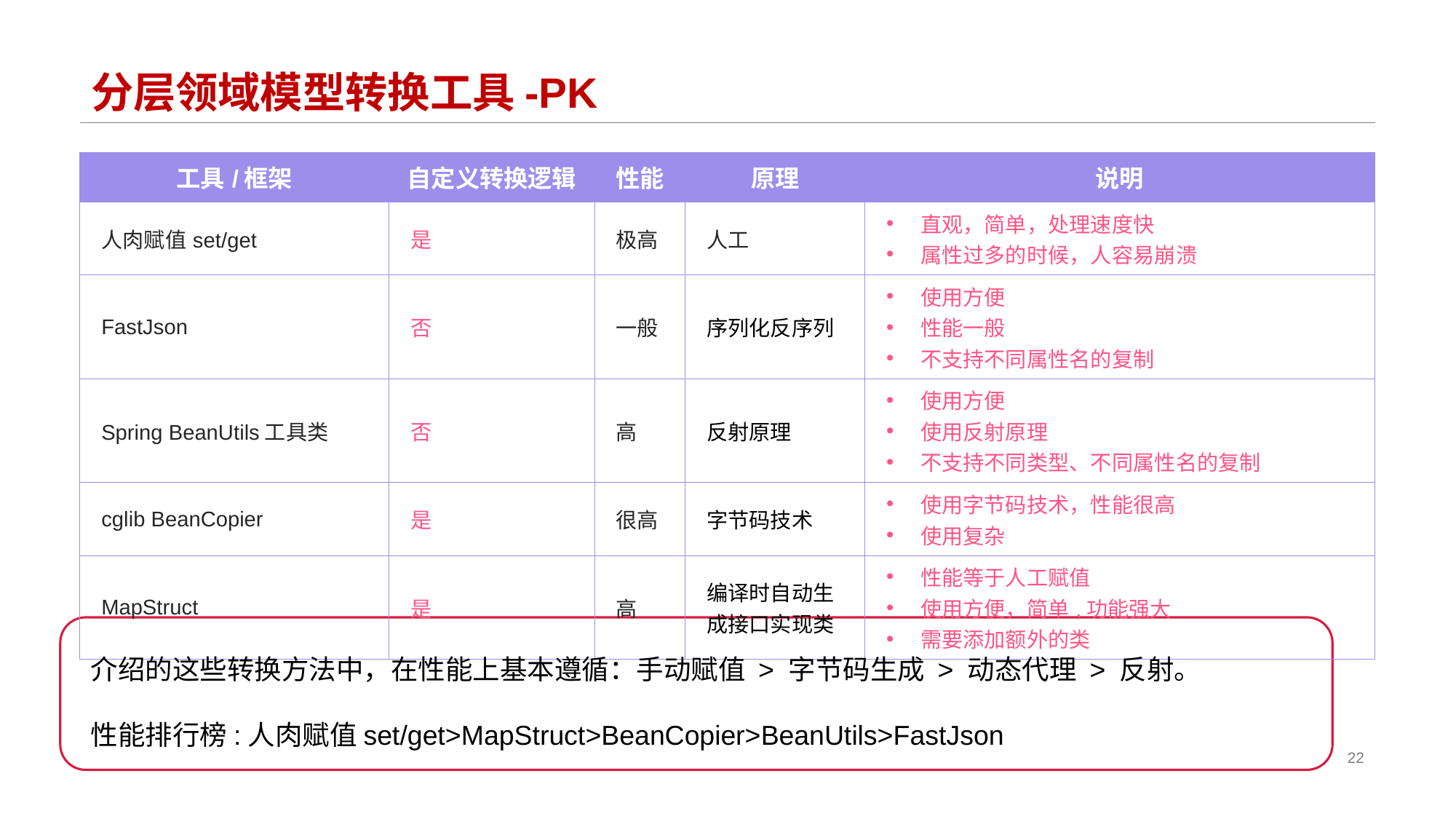

# 分层领域模型转换工具-PK
| 工具/框架 | 自定义转换逻辑 | 性能 | 原理 | 说明 |
| --- | --- | --- | --- | --- |
| 人肉赋值set/get | 是 | 极高 | 人工 | 直观，简单，处理速度快 属性过多的时候，人容易崩溃 |
| FastJson | 否 | 一般 | 序列化反序列 | 使用方便 性能一般 不支持不同属性名的复制 |
| Spring BeanUtils工具类 | 否 | 高 | 反射原理 | 使用方便 使用反射原理 不支持不同类型、不同属性名的复制 |
| cglib BeanCopier | 是 | 很高 | 字节码技术 | 使用字节码技术，性能很高 使用复杂 |
| MapStruct | 是 | 高 | 编译时自动生成接口实现类 | 性能等于人工赋值 使用方便，简单,功能强大 需要添加额外的类 |

介绍的这些转换方法中，在性能上基本遵循：手动赋值 > 字节码生成 > 动态代理 > 反射。

性能排行榜:人肉赋值set/get>MapStruct>BeanCopier>BeanUtils>FastJson
22